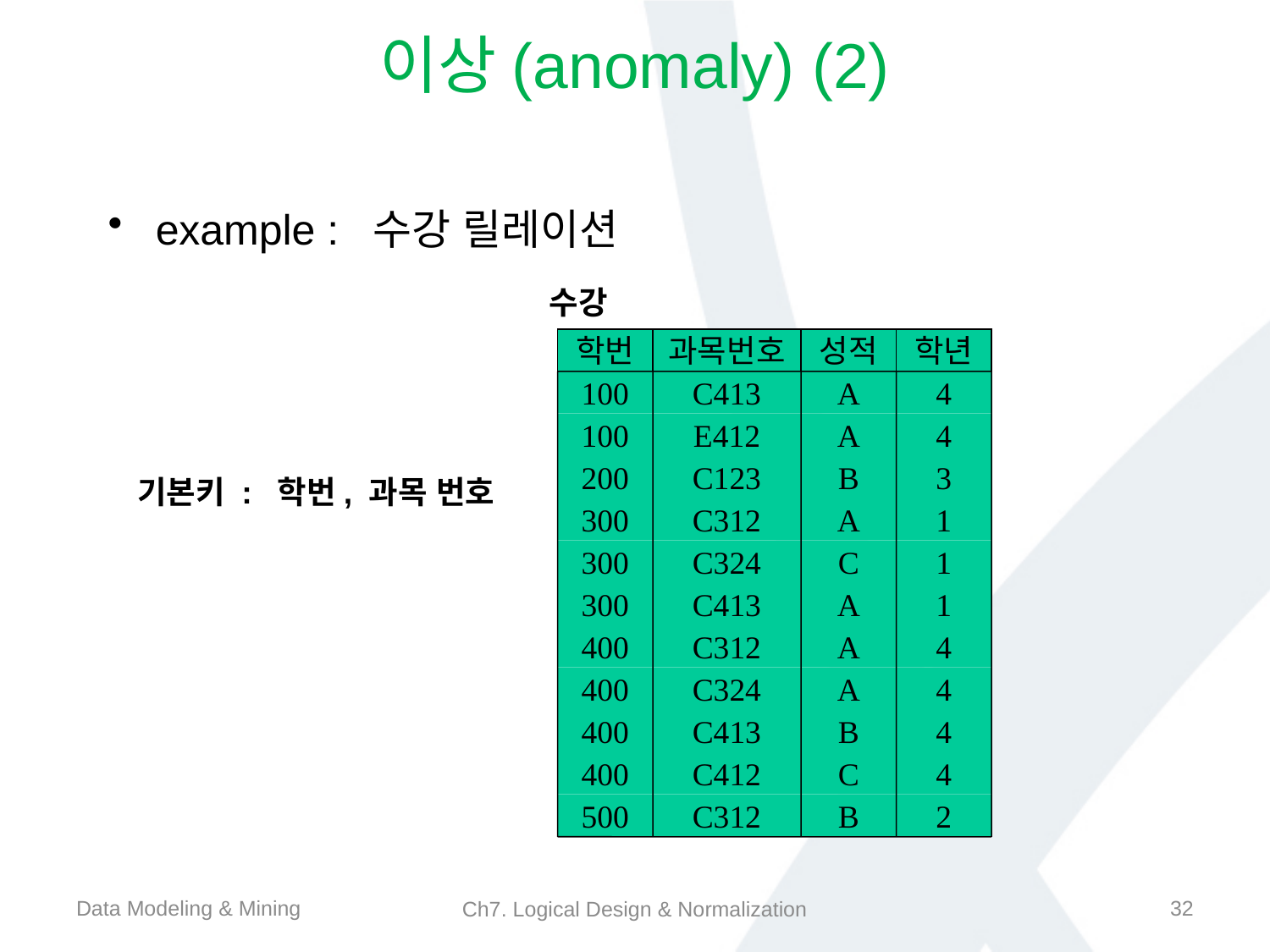

# 이상(anomaly) (2)
example :  수강 릴레이션

수강
학번
과목번호
성적
학년
100

C413

A

4

100
E412
A
4
200
C123
B
3
300
C312
A
1
300
C324
C
1
300
C413
A
1
400
C312
A
4
400
C324
A
4
400
C413
B
4
400
C412
C
4
500
C312
B
2

기본키 :  학번, 과목 번호
Data Modeling & Mining
32
Ch7. Logical Design & Normalization